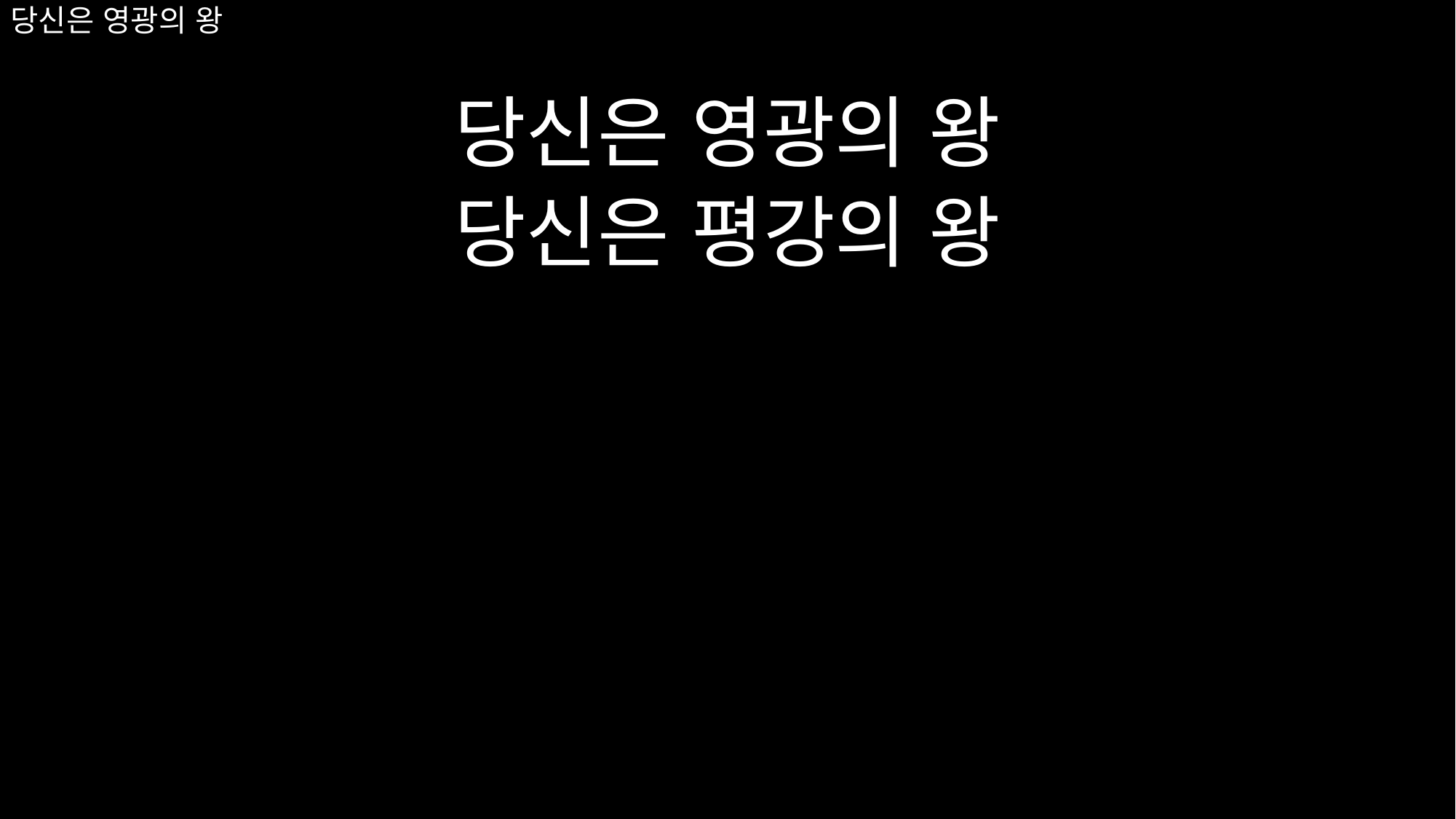

# 당신은 영광의 왕
당신은 영광의 왕
당신은 평강의 왕